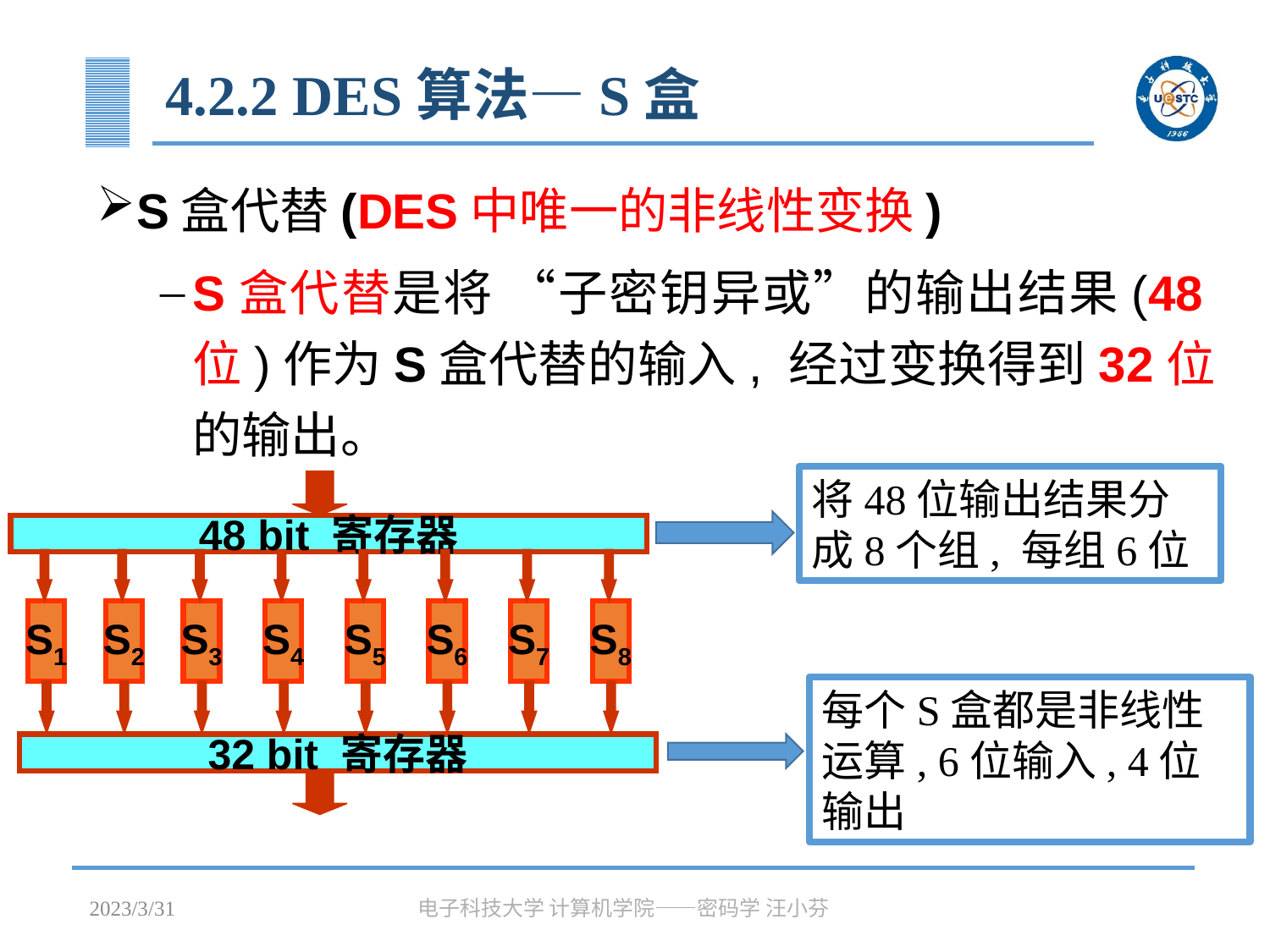

4.2.2 DES算法—S盒
S盒代替(DES中唯一的非线性变换)
S盒代替是将 “子密钥异或”的输出结果(48位)作为S盒代替的输入, 经过变换得到32位的输出。

将48位输出结果分成8个组, 每组6位

48 bit 寄存器

S1

S2

S3

S4

S5

S6

S7

S8

32 bit 寄存器

每个S盒都是非线性运算, 6位输入, 4位输出

2023/3/31
电子科技大学 计算机学院——密码学 汪小芬